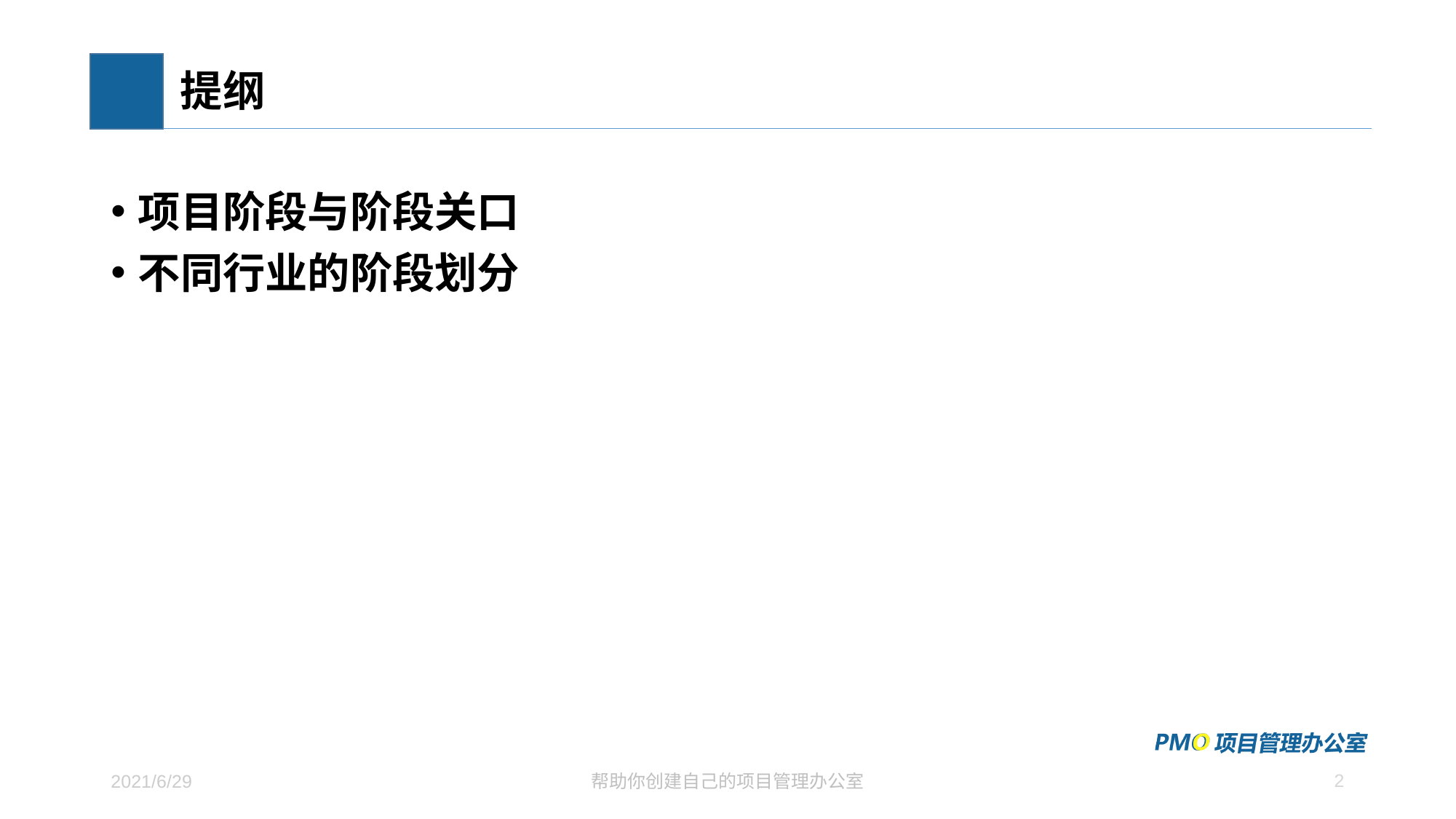

# 提纲
项目阶段与阶段关口
不同行业的阶段划分
2
2021/6/29
帮助你创建自己的项目管理办公室